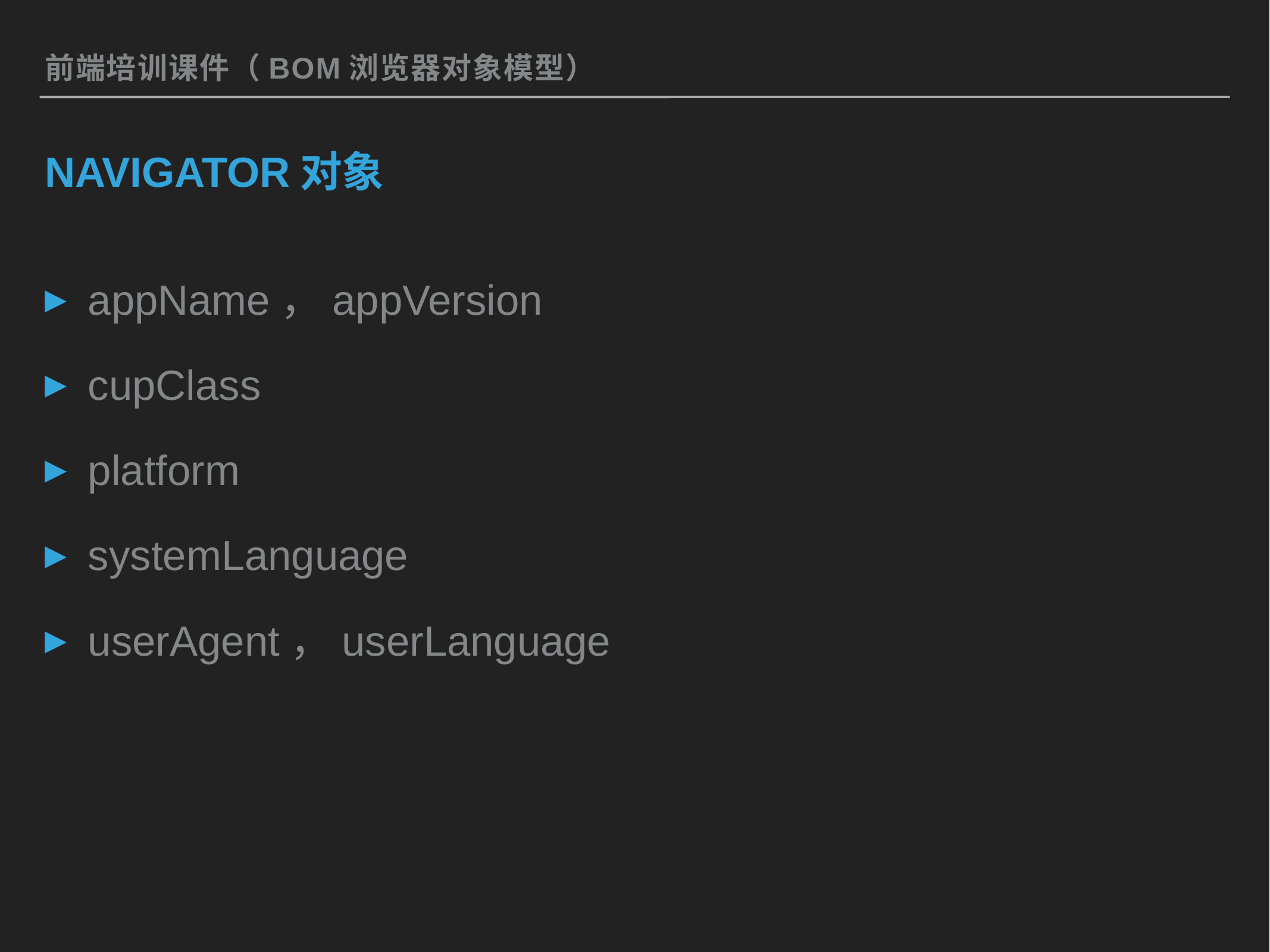

前端培训课件（BOM浏览器对象模型）
# navigator对象
appName，appVersion
cupClass
platform
systemLanguage
userAgent，userLanguage